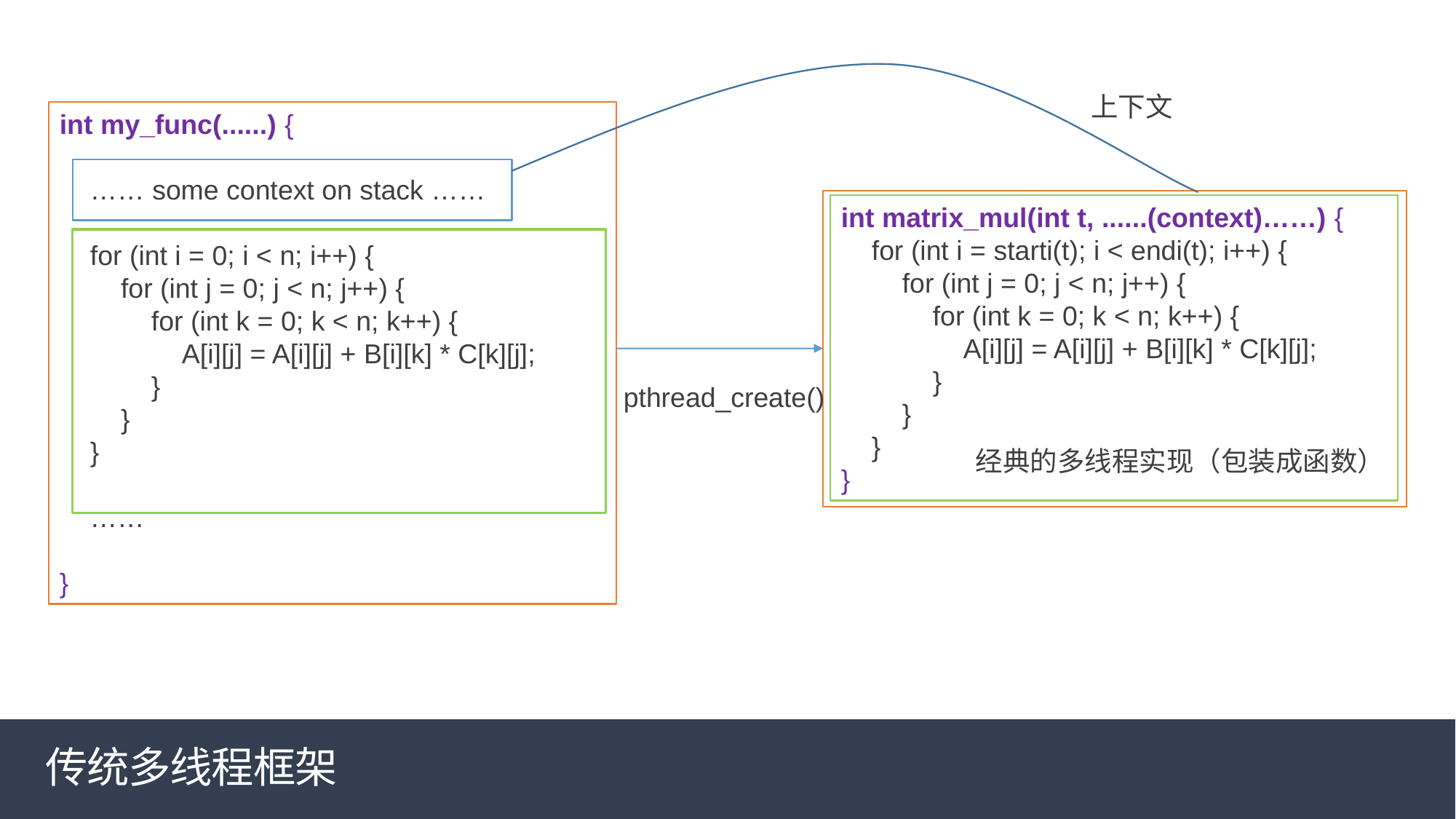

上下文
int my_func(......) {

    …… some context on stack ……

    for (int i = 0; i < n; i++) {
        for (int j = 0; j < n; j++) {
            for (int k = 0; k < n; k++) {
                A[i][j] = A[i][j] + B[i][k] * C[k][j];
            }
        }
    }

    ……

}

int matrix_mul(int t, ......(context)……) {
    for (int i = starti(t); i < endi(t); i++) {
        for (int j = 0; j < n; j++) {
            for (int k = 0; k < n; k++) {
                A[i][j] = A[i][j] + B[i][k] * C[k][j];
            }
        }
    }
}

pthread_create()
经典的多线程实现（包装成函数）
# 传统多线程框架